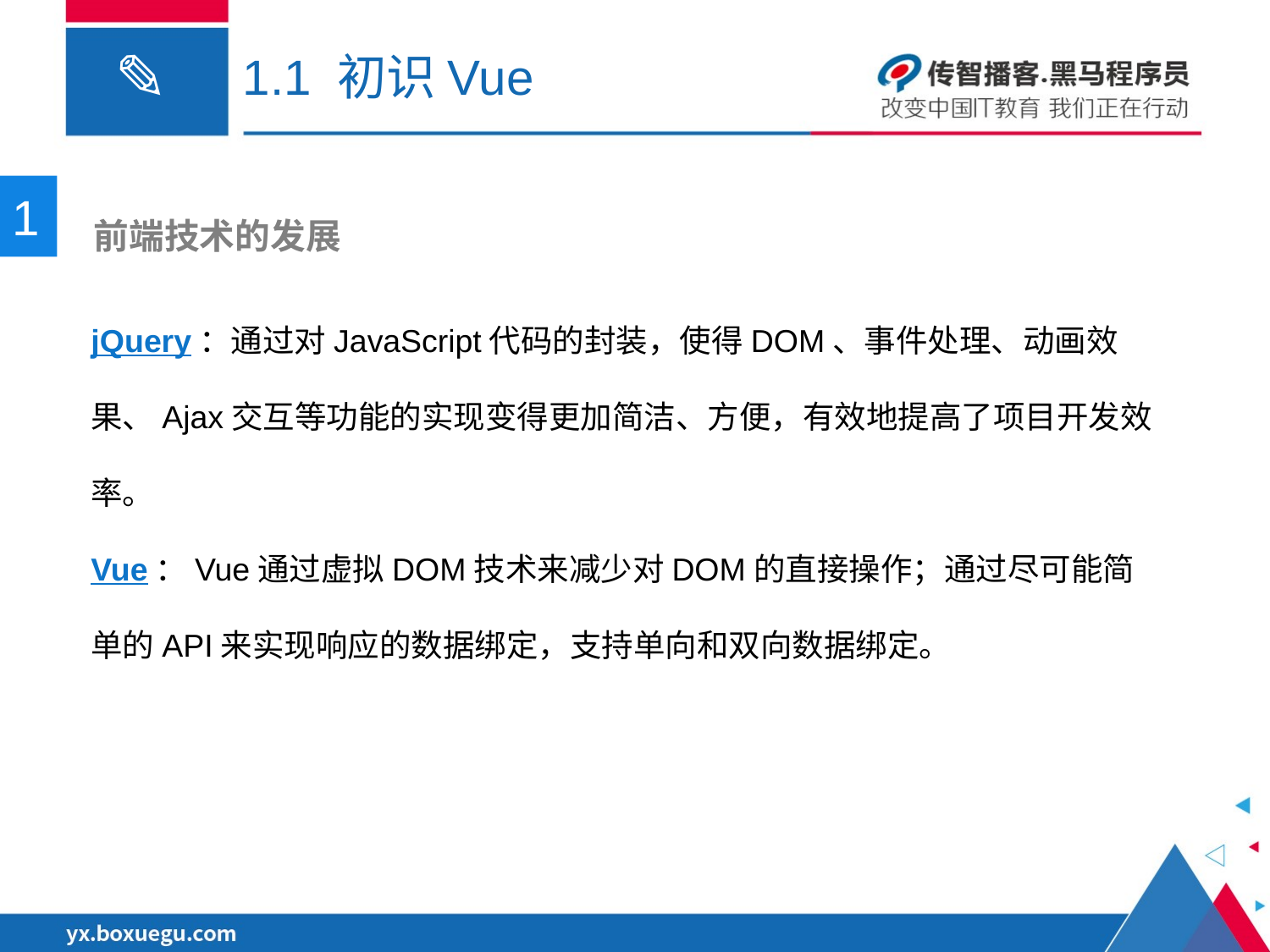

# 1.1 初识Vue

1
  前端技术的发展
jQuery：通过对JavaScript代码的封装，使得DOM、事件处理、动画效果、Ajax交互等功能的实现变得更加简洁、方便，有效地提高了项目开发效率。
Vue：Vue通过虚拟DOM技术来减少对DOM的直接操作；通过尽可能简单的API来实现响应的数据绑定，支持单向和双向数据绑定。